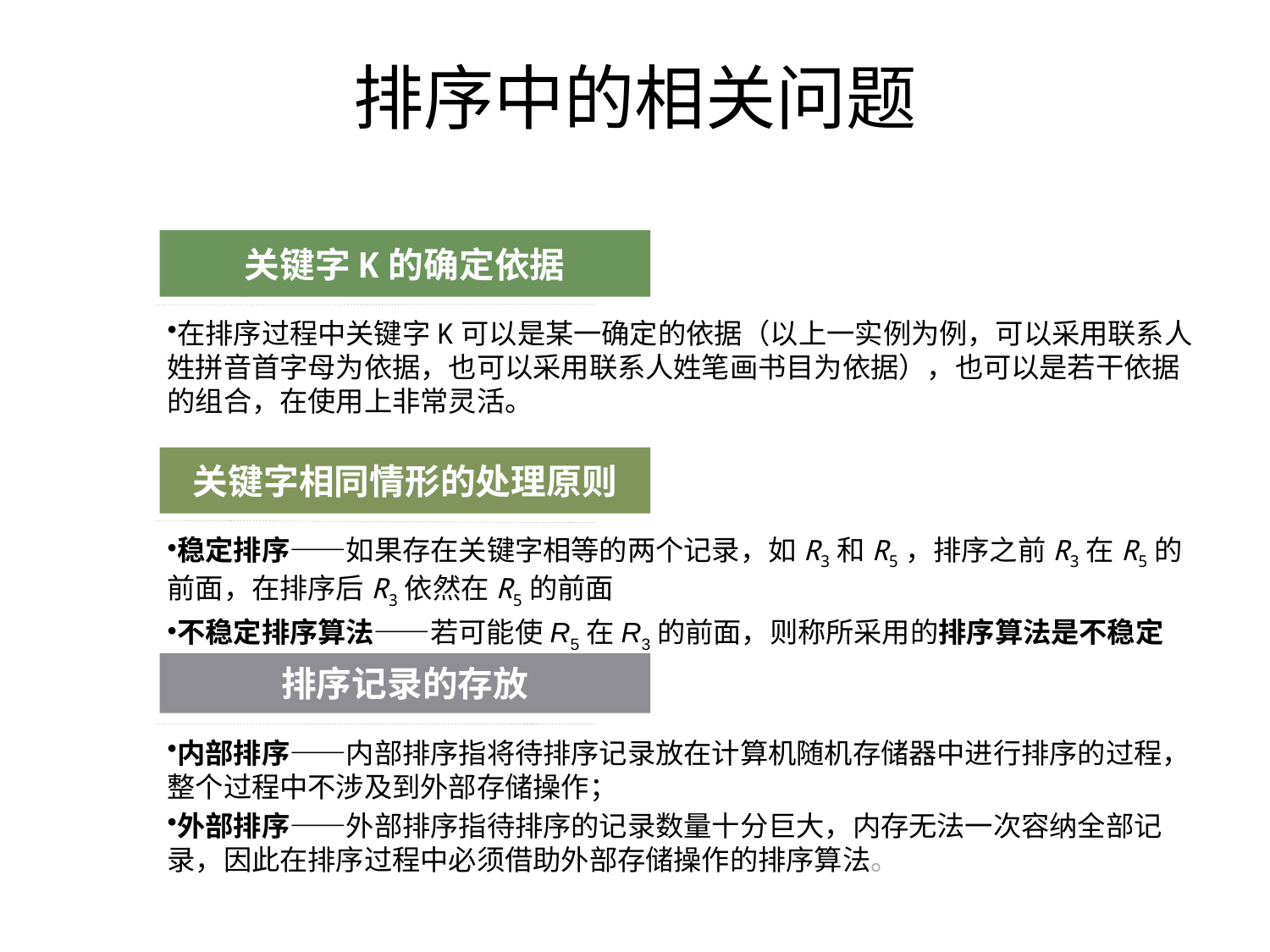

# 排序中的相关问题
关键字K的确定依据
在排序过程中关键字K可以是某一确定的依据（以上一实例为例，可以采用联系人姓拼音首字母为依据，也可以采用联系人姓笔画书目为依据），也可以是若干依据的组合，在使用上非常灵活。

关键字相同情形的处理原则
稳定排序——如果存在关键字相等的两个记录，如R3和R5，排序之前R3在R5的前面，在排序后R3依然在R5的前面
不稳定排序算法——若可能使R5在R3的前面，则称所采用的排序算法是不稳定的。

排序记录的存放
内部排序——内部排序指将待排序记录放在计算机随机存储器中进行排序的过程，整个过程中不涉及到外部存储操作；
外部排序——外部排序指待排序的记录数量十分巨大，内存无法一次容纳全部记录，因此在排序过程中必须借助外部存储操作的排序算法。